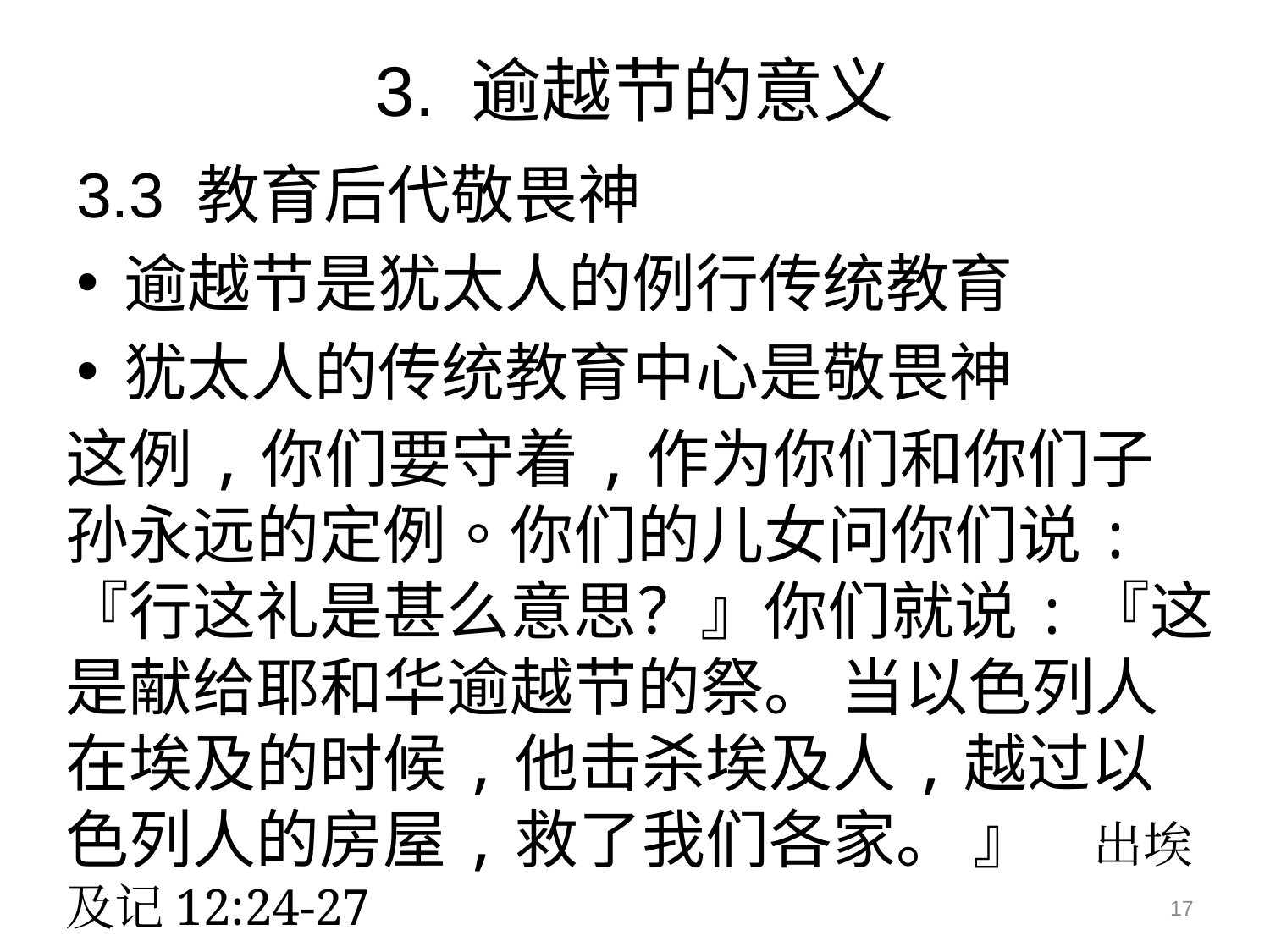

# 3. 逾越节的意义
3.3 教育后代敬畏神
逾越节是犹太人的例行传统教育
犹太人的传统教育中心是敬畏神

这例,你们要守着,作为你们和你们子孙永远的定例。你们的儿女问你们说:『行这礼是甚么意思？』你们就说:『这是献给耶和华逾越节的祭。 当以色列人在埃及的时候,他击杀埃及人,越过以色列人的房屋,救了我们各家。 』    出埃及记12:24-27
17